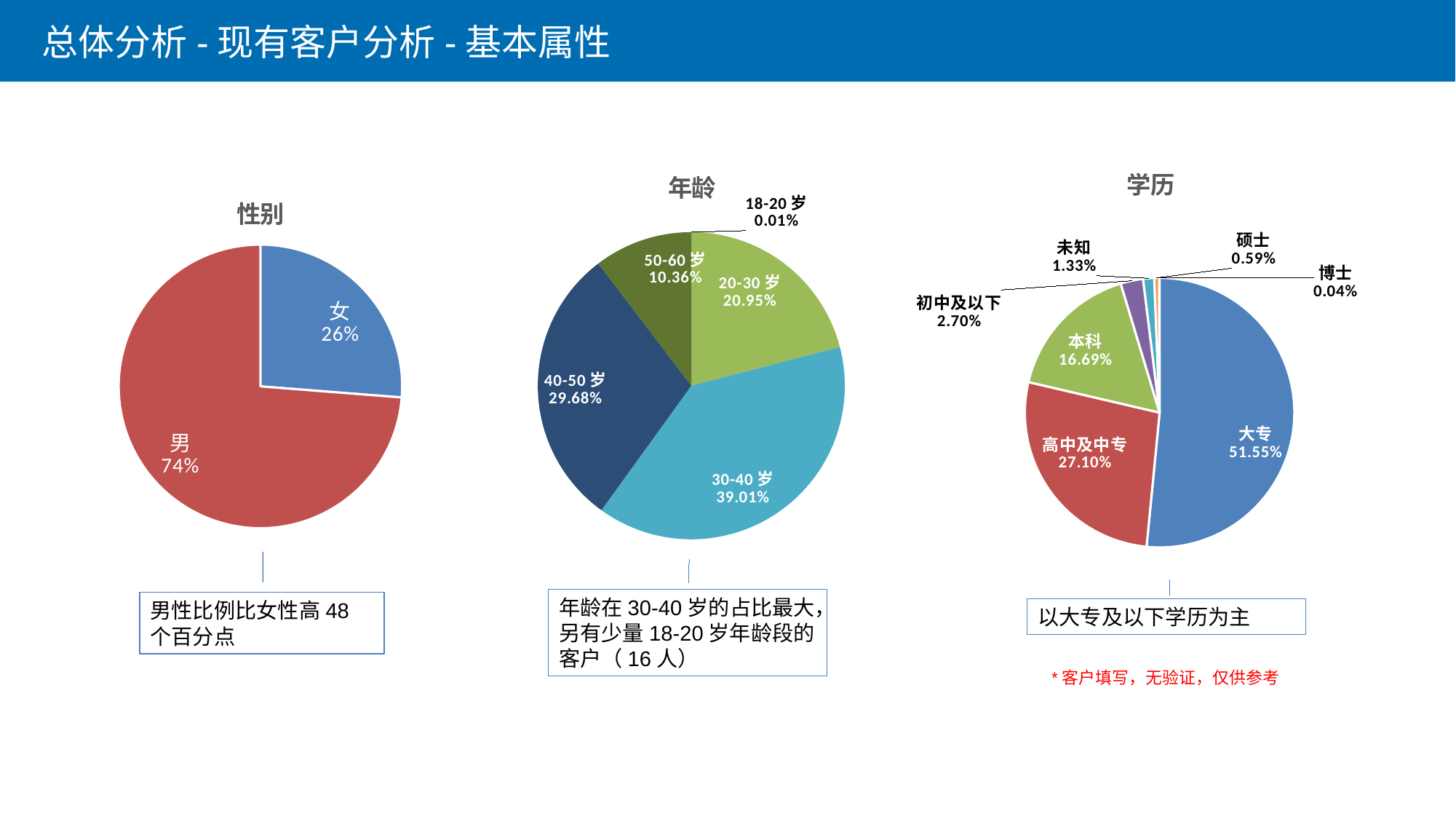

总体分析-现有客户分析-基本属性

### Chart: 学历

| Category | 客户数 |
|---|---|
| 大专 | 121747.0 |
| 高中及中专 | 64006.0 |
| 本科 | 39424.0 |
| 初中及以下 | 6372.0 |
| 未知 | 3151.0 |
| 硕士 | 1387.0 |
| 博士 | 106.0 |

### Chart: 年龄

| Category | 客户数 |
|---|---|
| 18-20岁 | 16.0 |
| 20-30岁 | 49406.0 |
| 30-40岁 | 92011.0 |
| 40-50岁 | 69999.0 |
| 50-60岁 | 24442.0 |

### Chart: 性别

| Category | 客户数 |
|---|---|
| 女 | 61646.0 |
| 男 | 173247.0 |
年龄在30-40岁的占比最大，另有少量18-20岁年龄段的客户（16人）
男性比例比女性高48个百分点
以大专及以下学历为主
*客户填写，无验证，仅供参考